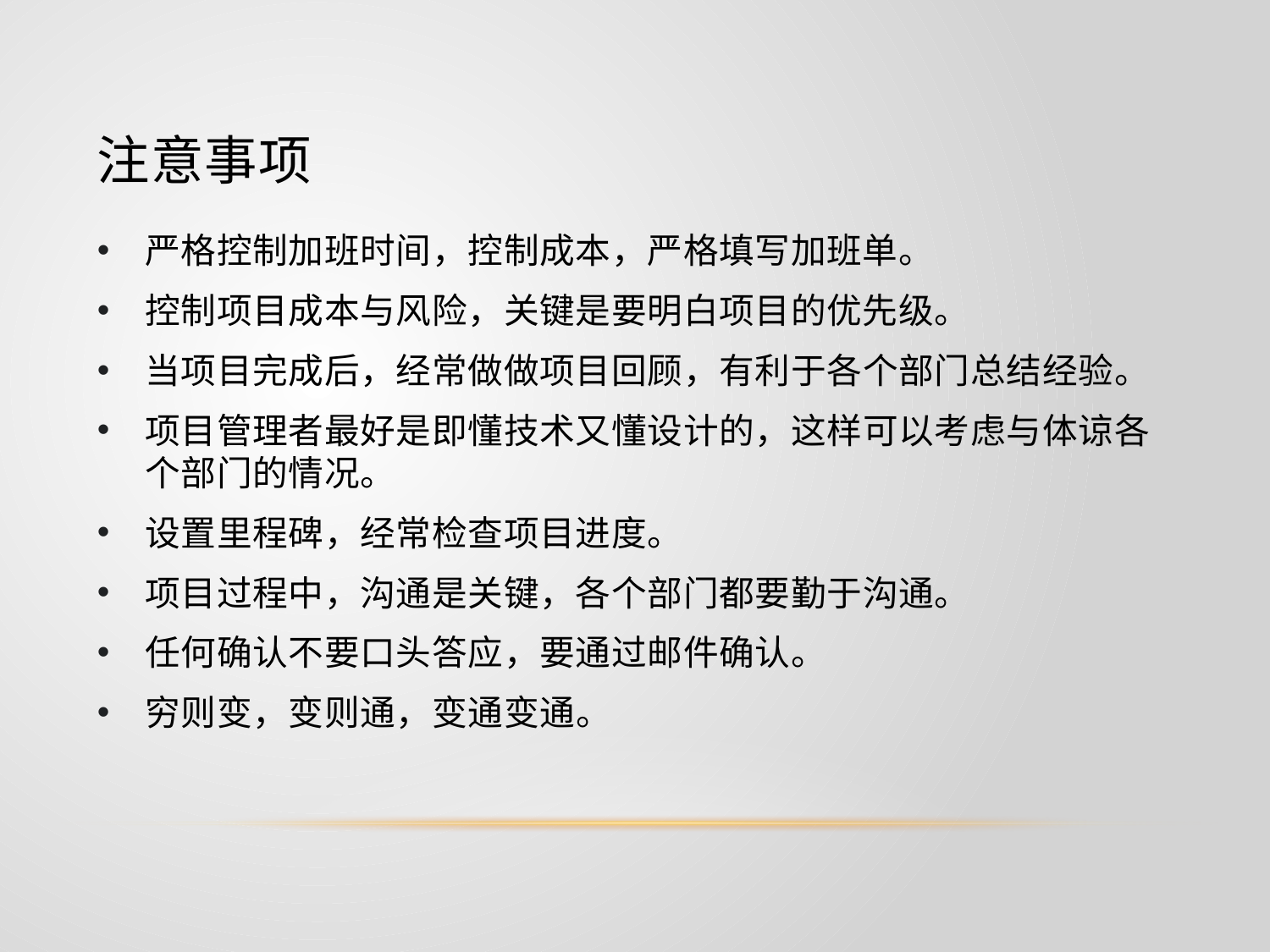

# 注意事项
严格控制加班时间，控制成本，严格填写加班单。
控制项目成本与风险，关键是要明白项目的优先级。
当项目完成后，经常做做项目回顾，有利于各个部门总结经验。
项目管理者最好是即懂技术又懂设计的，这样可以考虑与体谅各个部门的情况。
设置里程碑，经常检查项目进度。
项目过程中，沟通是关键，各个部门都要勤于沟通。
任何确认不要口头答应，要通过邮件确认。
穷则变，变则通，变通变通。